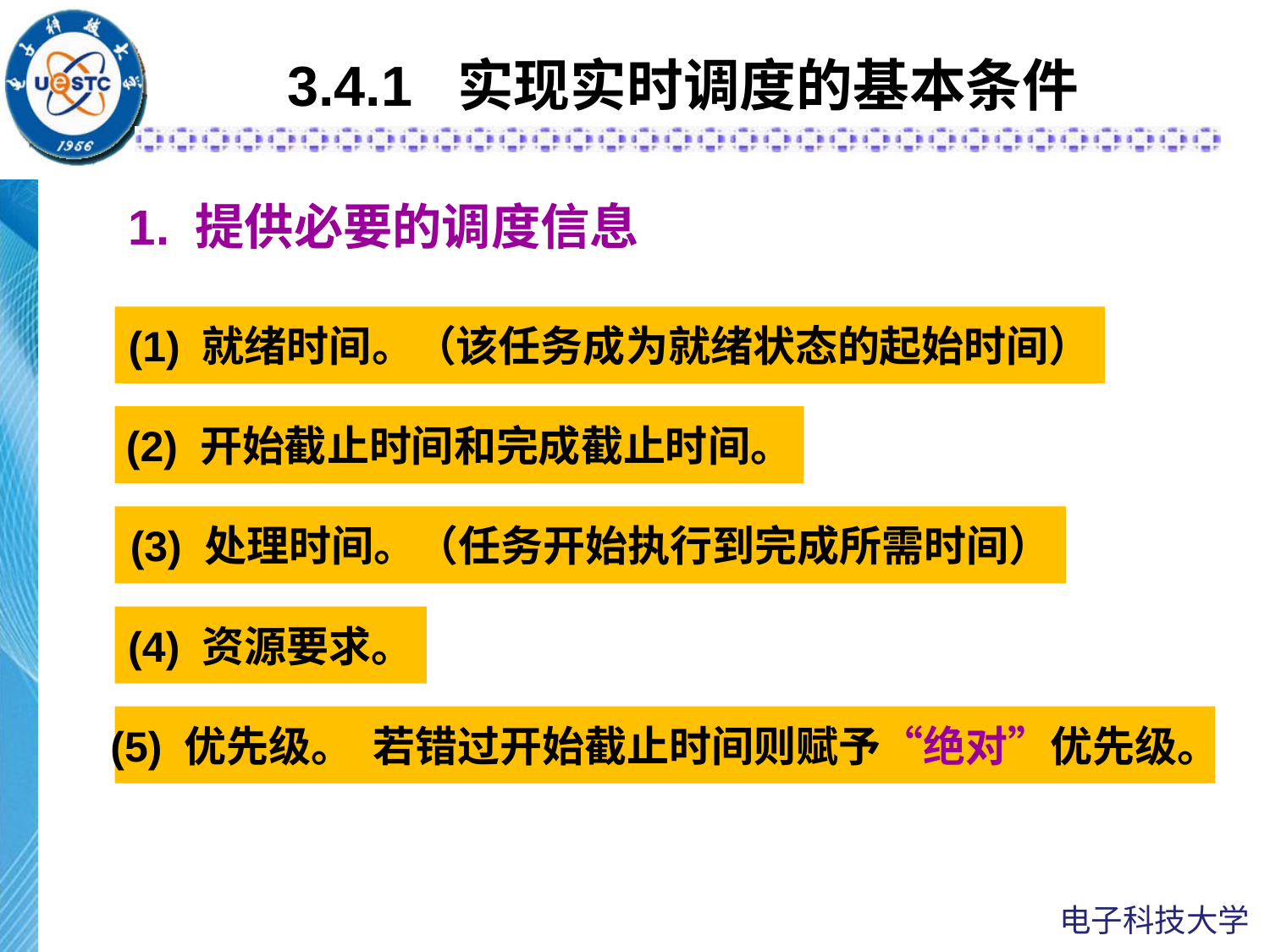

# 3.4.1  实现实时调度的基本条件
1. 提供必要的调度信息
(1) 就绪时间。（该任务成为就绪状态的起始时间）

(2) 开始截止时间和完成截止时间。
(3) 处理时间。（任务开始执行到完成所需时间）
(4) 资源要求。
(5) 优先级。  若错过开始截止时间则赋予“绝对”优先级。